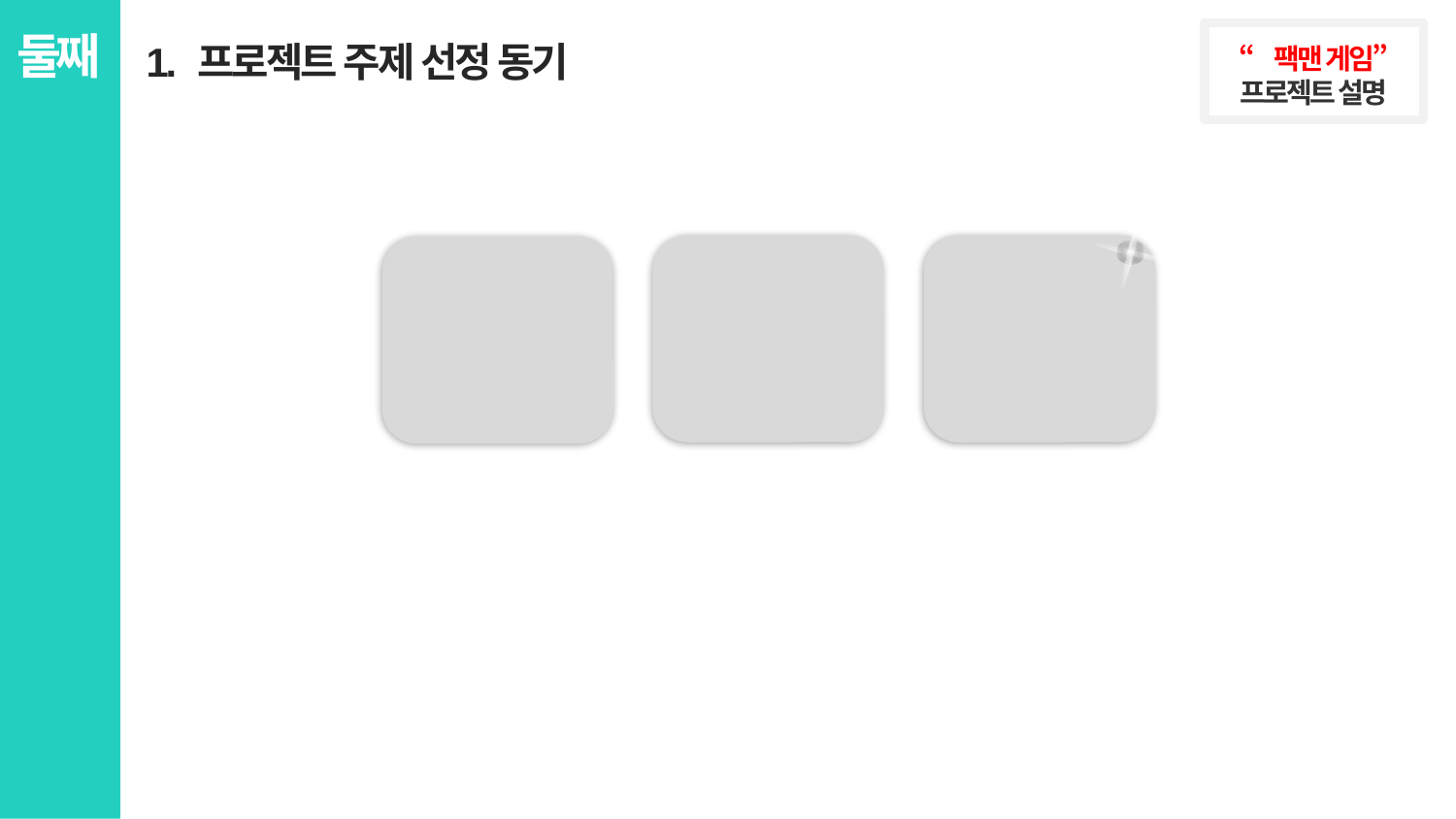

1. 프로젝트 주제 선정 동기
둘째

“팩맨 게임”
프로젝트 설명